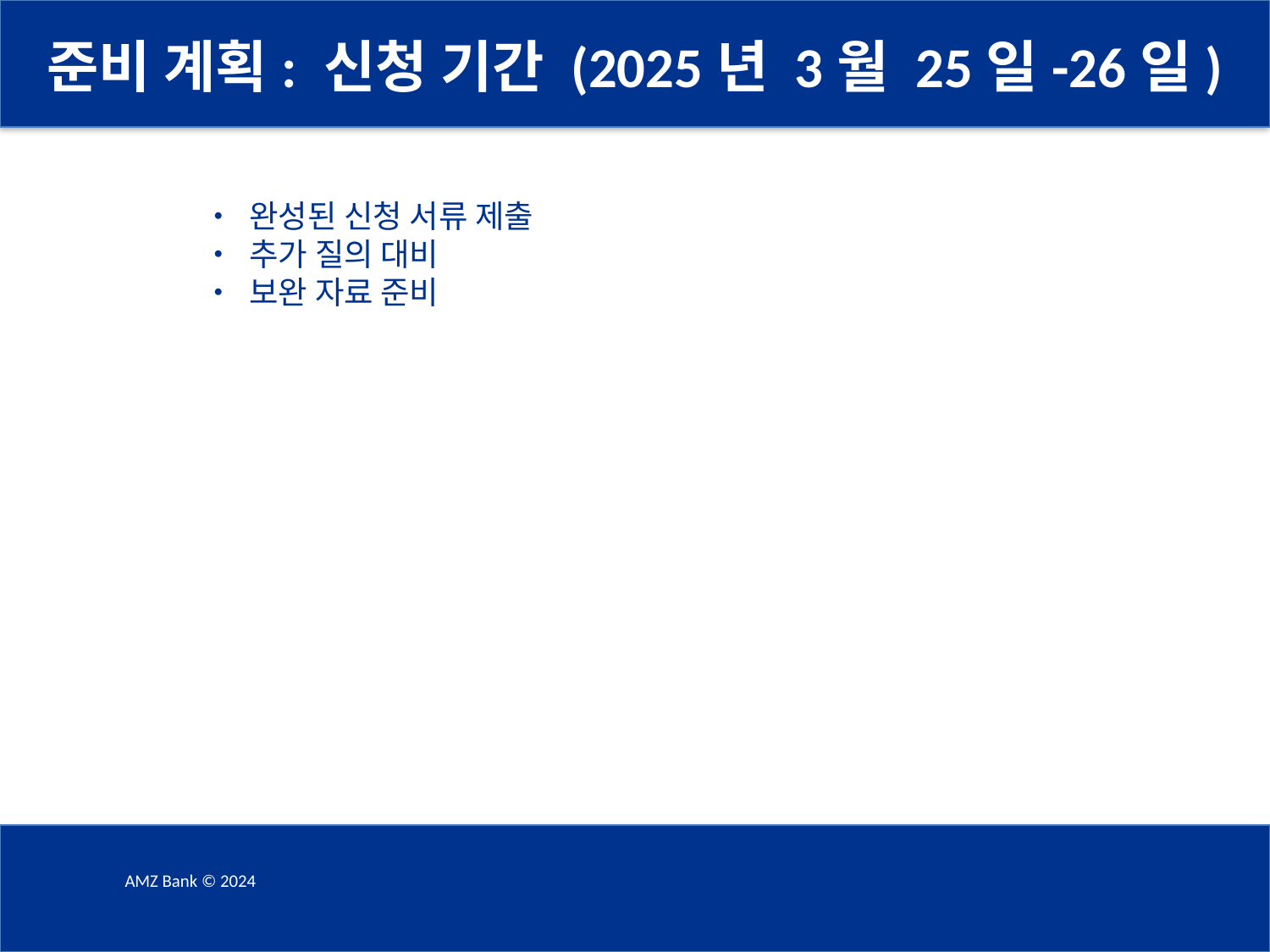

준비 계획: 신청 기간 (2025년 3월 25일-26일)
• 완성된 신청 서류 제출
• 추가 질의 대비
• 보완 자료 준비

AMZ Bank © 2024